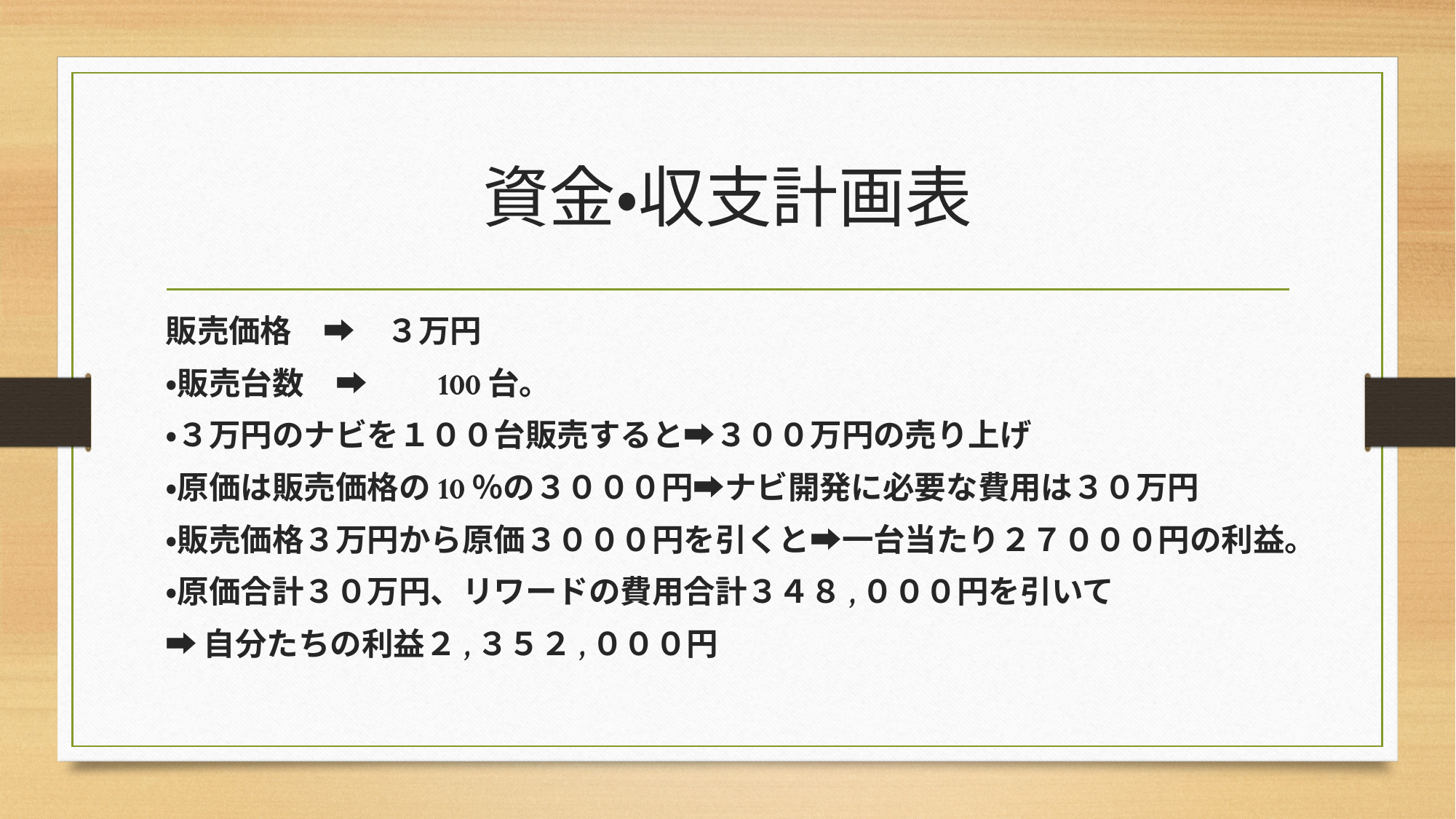

# 資金・収支計画表
販売価格　➡　３万円
・販売台数　➡　　100台。
・３万円のナビを１００台販売すると➡３００万円の売り上げ
・原価は販売価格の10％の３０００円➡ナビ開発に必要な費用は３０万円
・販売価格３万円から原価３０００円を引くと➡一台当たり２７０００円の利益。
・原価合計３０万円、リワードの費用合計３４８,０００円を引いて
➡自分たちの利益２,３５２,０００円